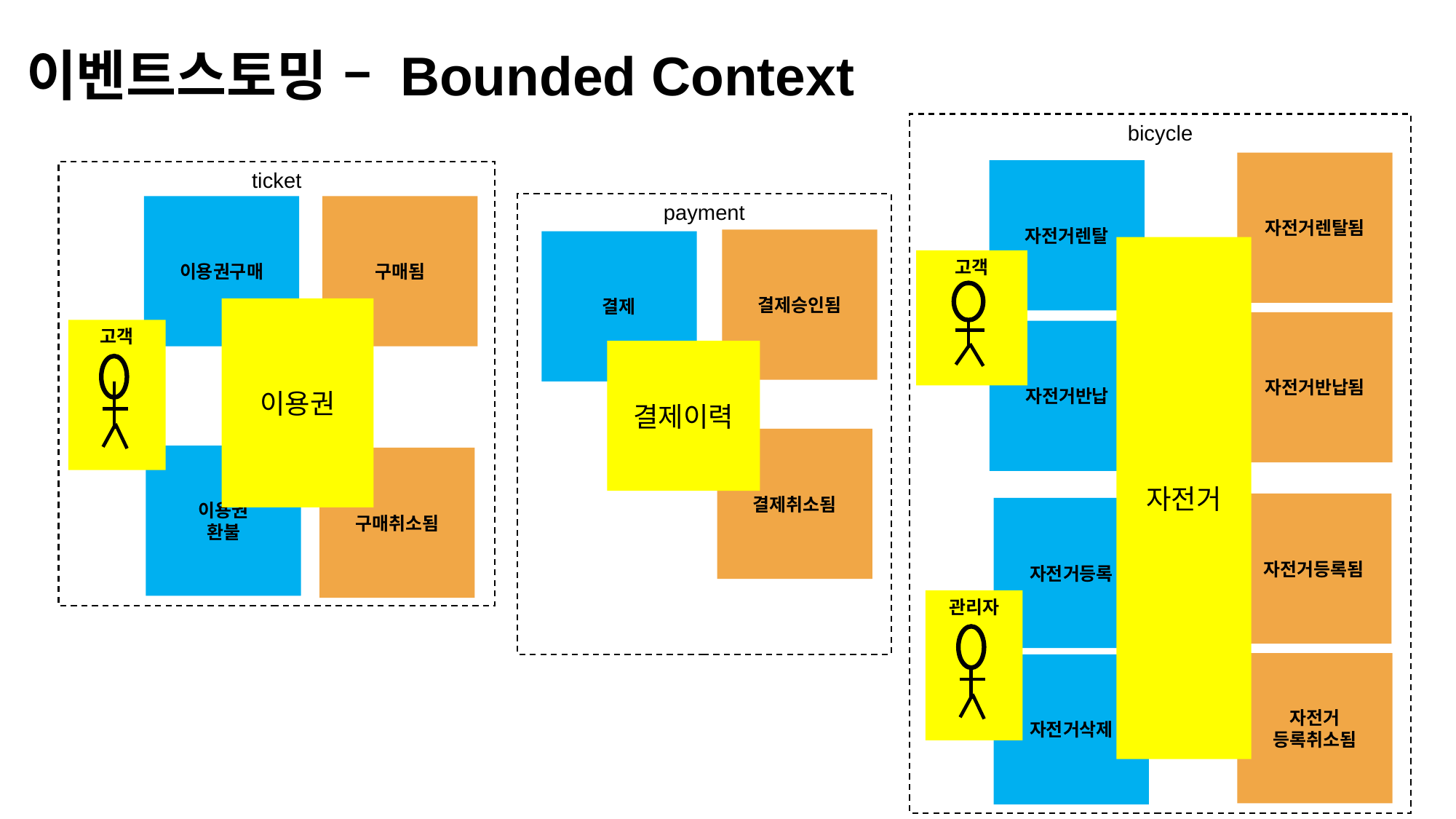

# 이벤트스토밍 – Bounded Context
bicycle
자전거렌탈됨
자전거렌탈
ticket
payment
이용권구매
구매됨
결제승인됨
결제
자전거
고객

이용권
자전거반납됨
고객

자전거반납
결제이력
결제취소됨
이용권
환불
구매취소됨
자전거등록됨
자전거등록
관리자

자전거
등록취소됨
자전거삭제